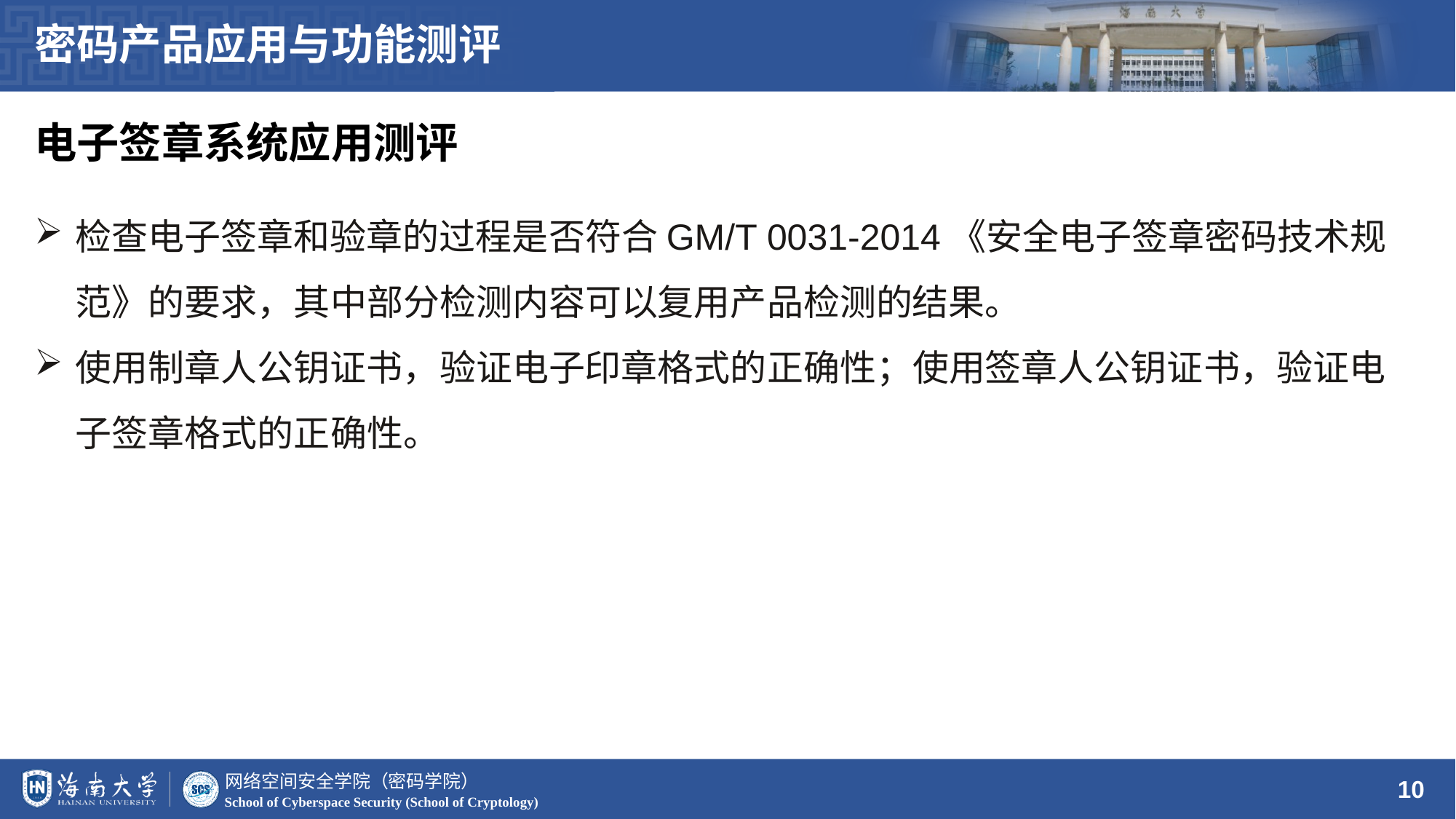

密码产品应用与功能测评
电子签章系统应用测评
检查电子签章和验章的过程是否符合GM/T 0031-2014《安全电子签章密码技术规范》的要求，其中部分检测内容可以复用产品检测的结果。
使用制章人公钥证书，验证电子印章格式的正确性；使用签章人公钥证书，验证电子签章格式的正确性。
10